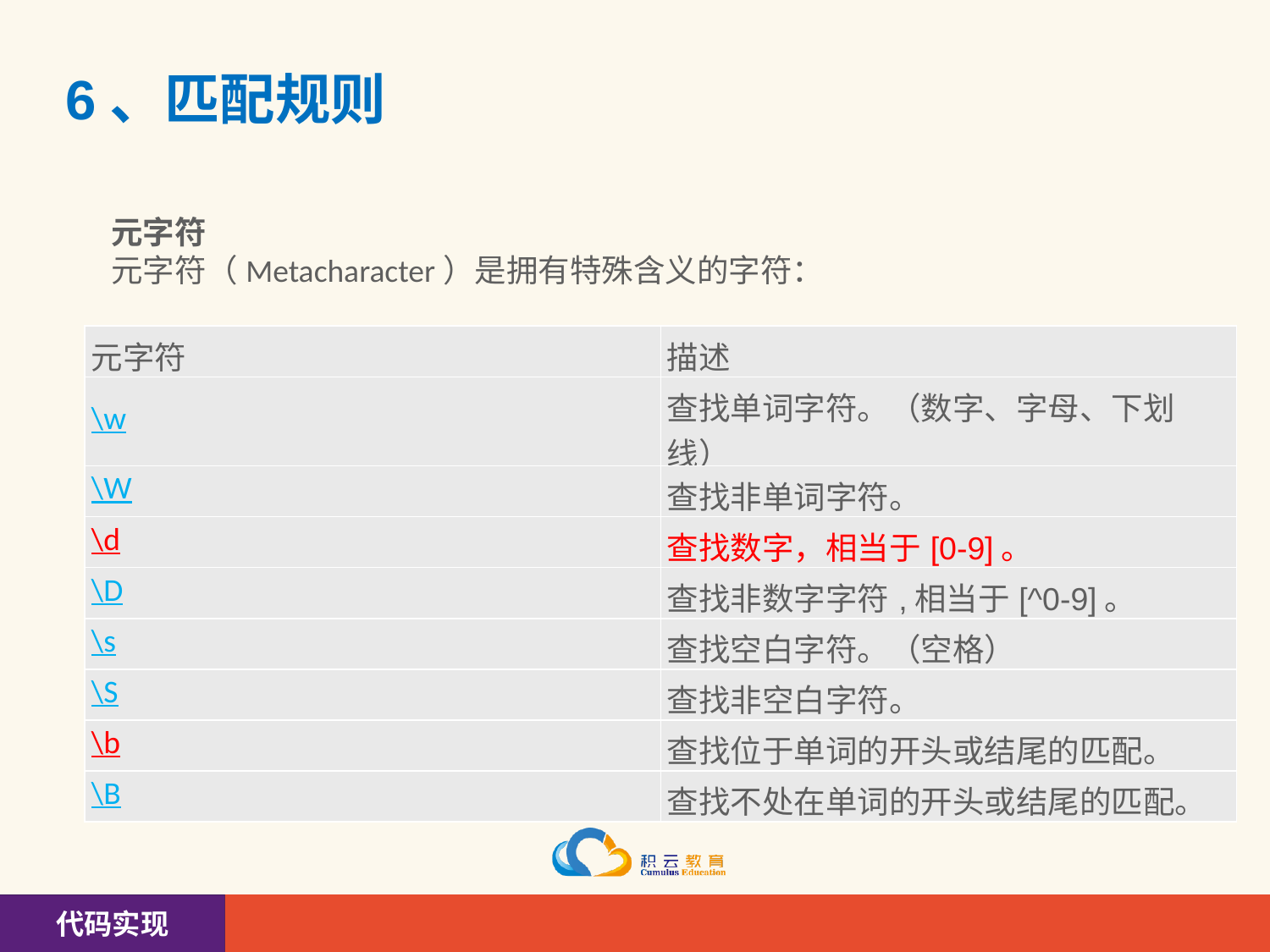

# 6、匹配规则
元字符
元字符（Metacharacter）是拥有特殊含义的字符：
| 元字符 | 描述 |
| --- | --- |
| \w | 查找单词字符。（数字、字母、下划线） |
| \W | 查找非单词字符。 |
| \d | 查找数字，相当于[0-9]。 |
| \D | 查找非数字字符,相当于[^0-9]。 |
| \s | 查找空白字符。（空格） |
| \S | 查找非空白字符。 |
| \b | 查找位于单词的开头或结尾的匹配。 |
| \B | 查找不处在单词的开头或结尾的匹配。 |